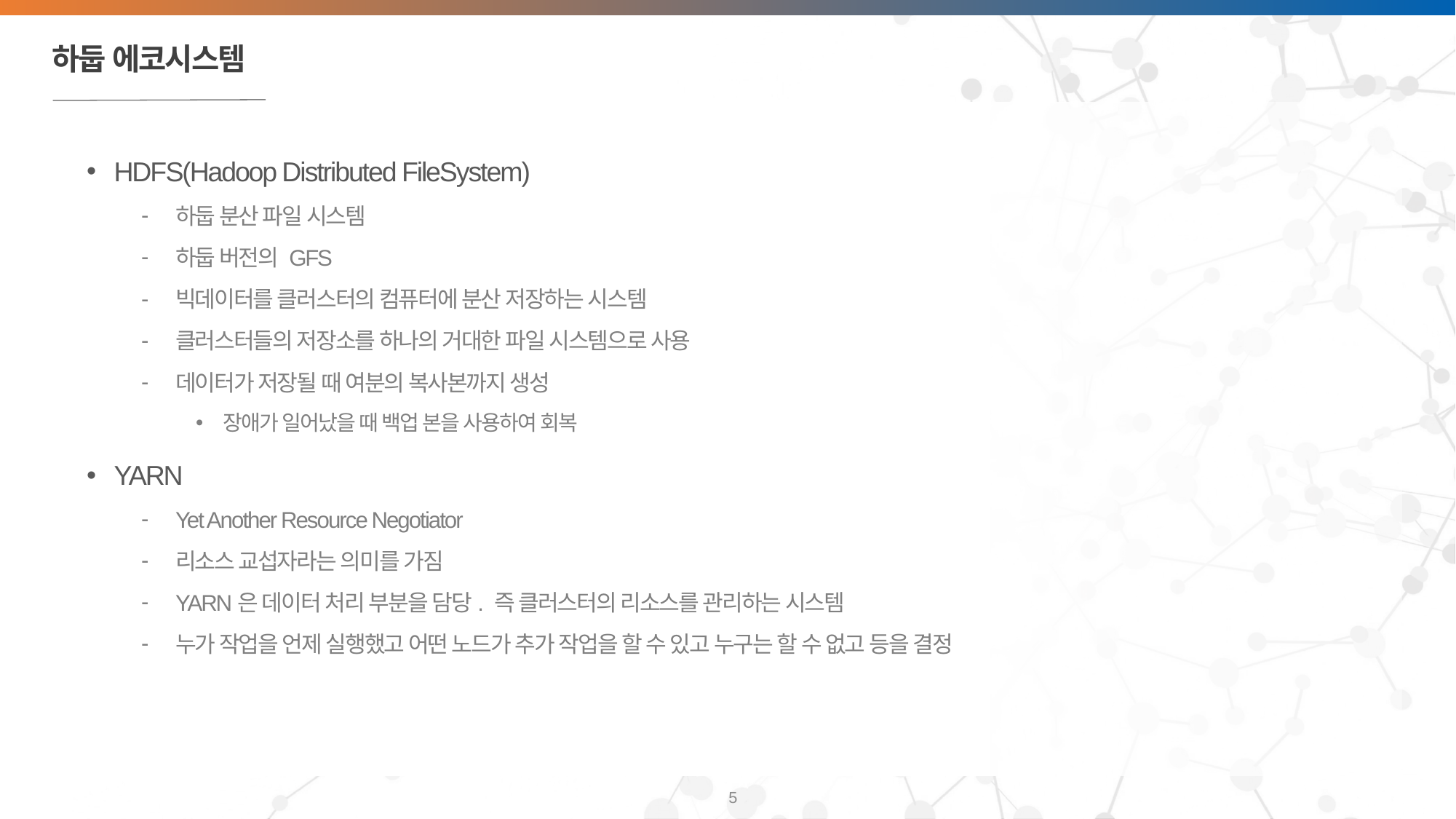

# 하둡 에코시스템

HDFS(Hadoop Distributed FileSystem)
하둡 분산 파일 시스템
하둡 버전의 GFS
빅데이터를 클러스터의 컴퓨터에 분산 저장하는 시스템
클러스터들의 저장소를 하나의 거대한 파일 시스템으로 사용
데이터가 저장될 때 여분의 복사본까지 생성
장애가 일어났을 때 백업 본을 사용하여 회복
YARN
Yet Another Resource Negotiator
리소스 교섭자라는 의미를 가짐
YARN은 데이터 처리 부분을 담당. 즉 클러스터의 리소스를 관리하는 시스템
누가 작업을 언제 실행했고 어떤 노드가 추가 작업을 할 수 있고 누구는 할 수 없고 등을 결정

5